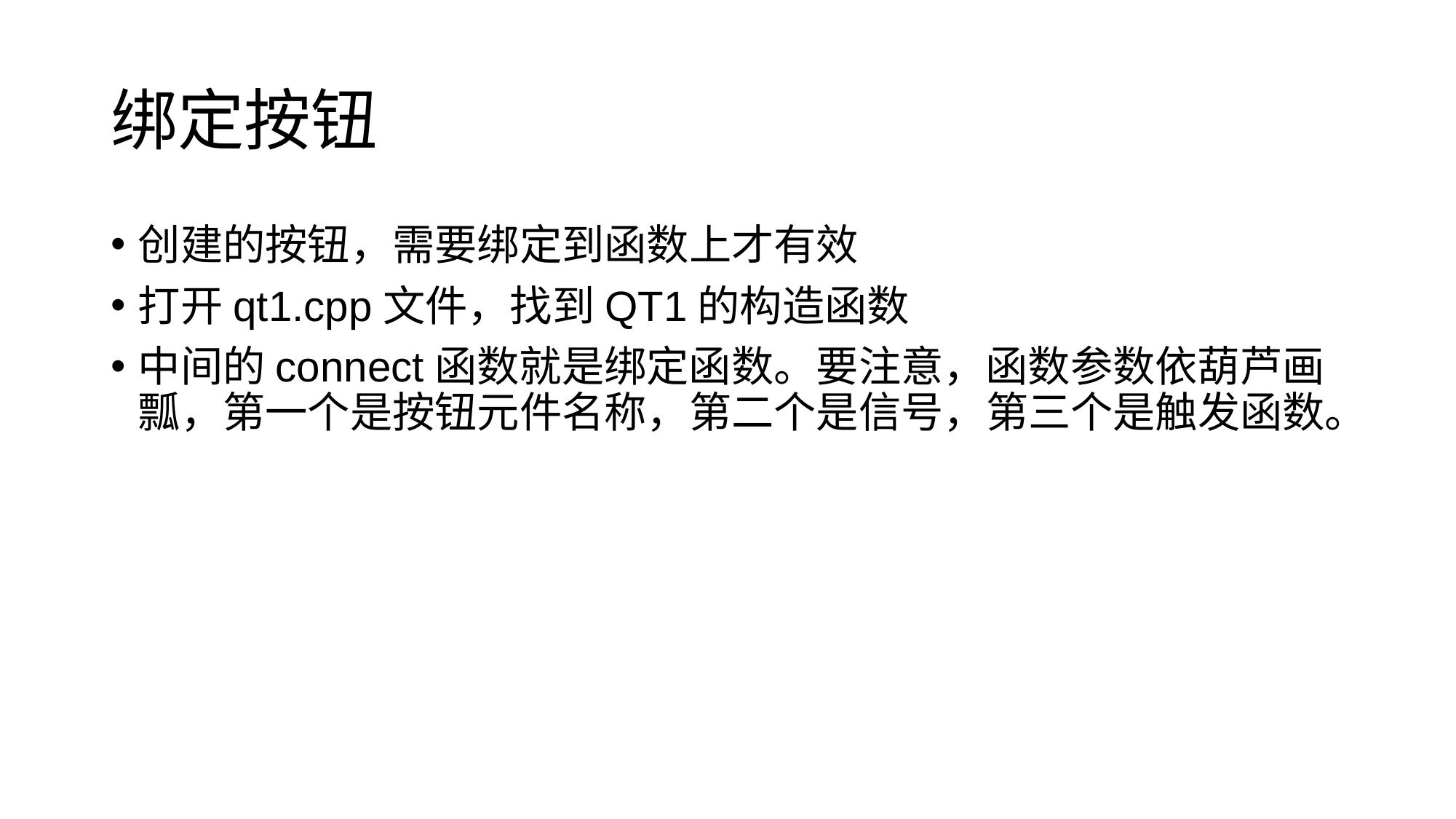

# 绑定按钮
创建的按钮，需要绑定到函数上才有效
打开qt1.cpp文件，找到QT1的构造函数
中间的connect函数就是绑定函数。要注意，函数参数依葫芦画瓢，第一个是按钮元件名称，第二个是信号，第三个是触发函数。